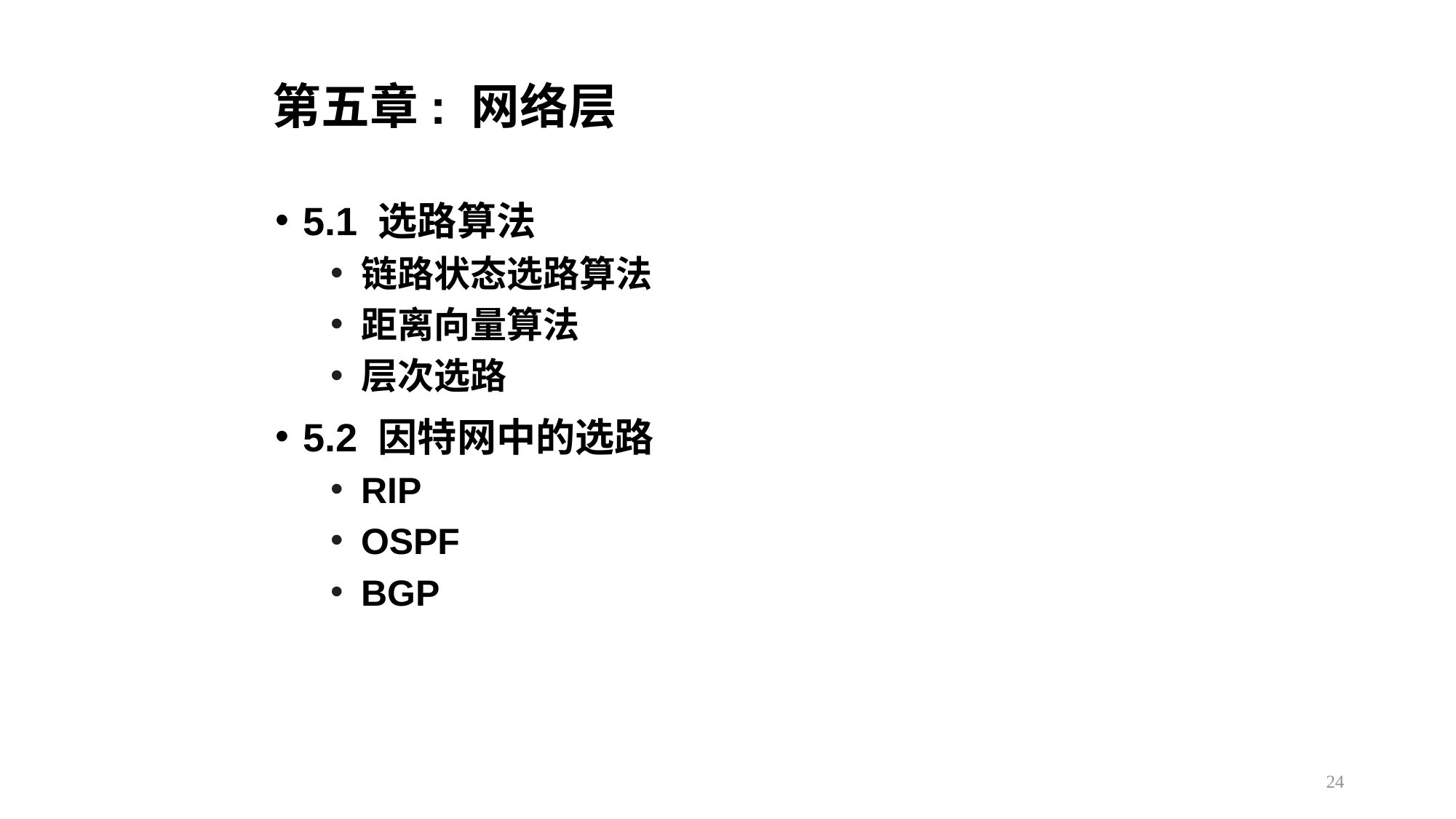

# 第五章: 网络层
5.1 选路算法
链路状态选路算法
距离向量算法
层次选路
5.2 因特网中的选路
RIP
OSPF
BGP

24